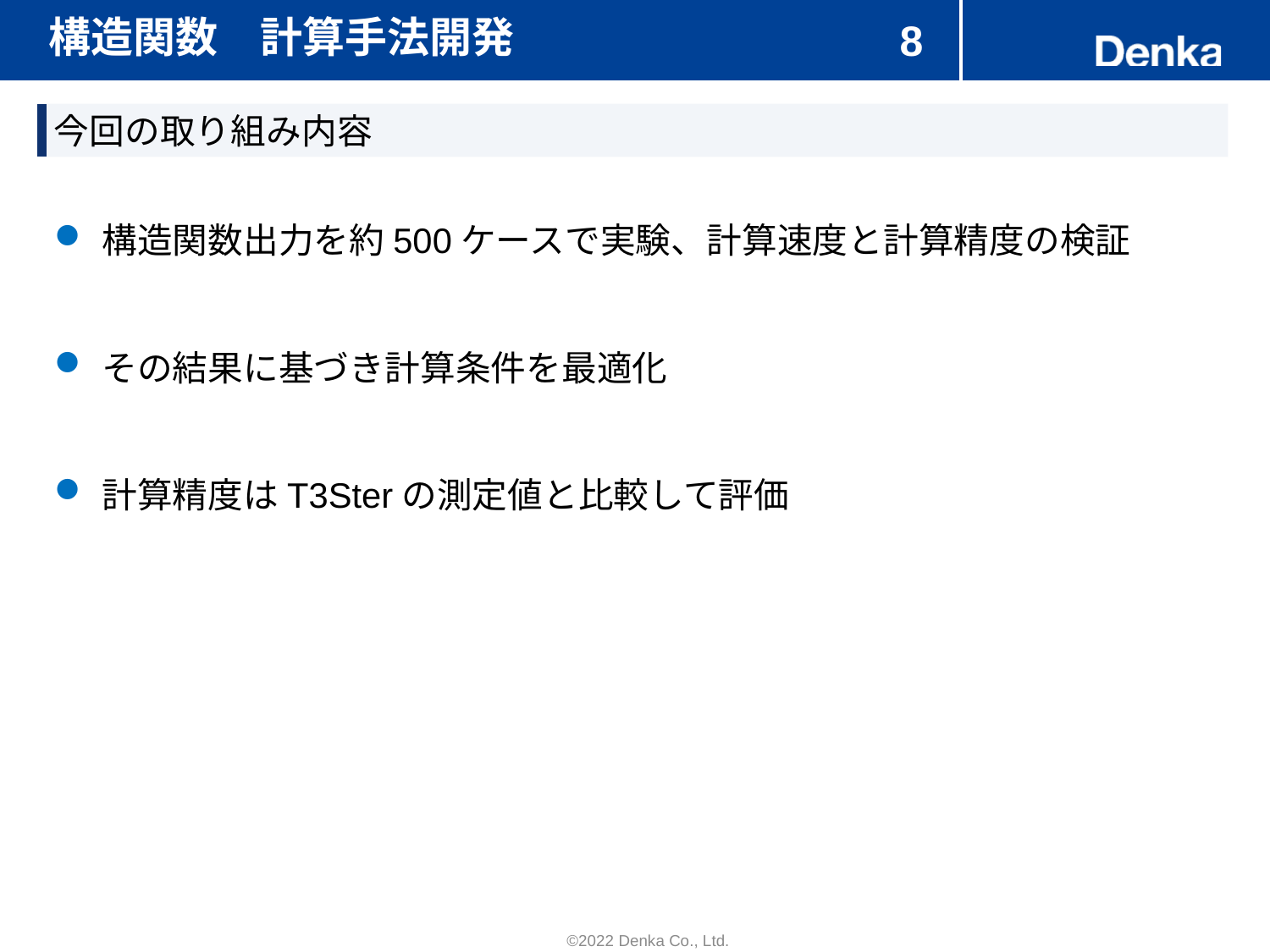

# 構造関数　計算手法開発
8
今回の取り組み内容

構造関数出力を約500ケースで実験、計算速度と計算精度の検証

その結果に基づき計算条件を最適化

計算精度はT3Sterの測定値と比較して評価